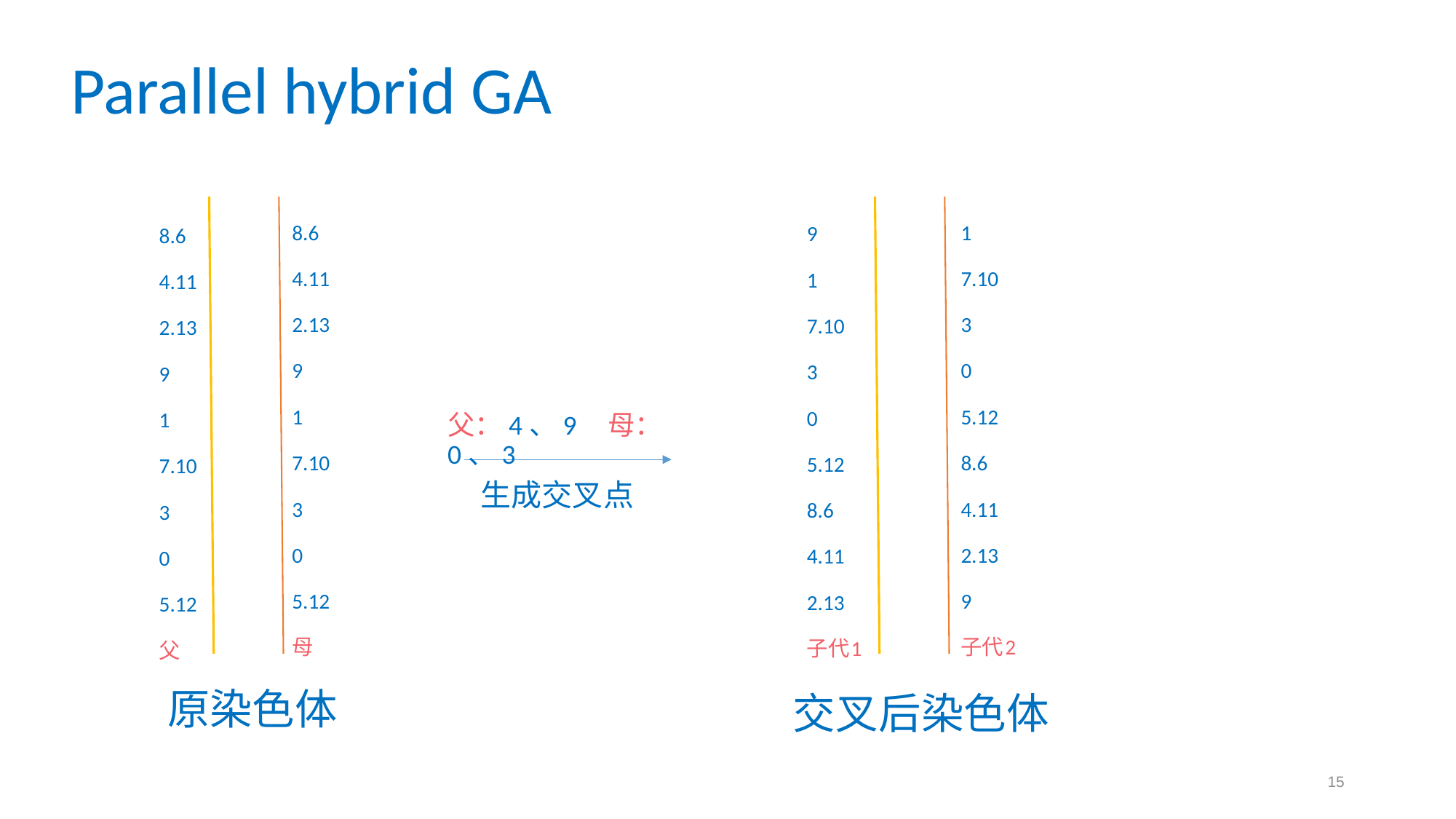

# Parallel hybrid GA
8.6

4.11

2.13

9

1

7.10

3

0

5.12

母
1

7.10

3

0

5.12

8.6

4.11

2.13

9

子代2
9

1

7.10

3

0

5.12

8.6

4.11

2.13

子代1
8.6

4.11

2.13

9

1

7.10

3

0

5.12

父
父：4、9    母：0、3
生成交叉点
原染色体
交叉后染色体
15